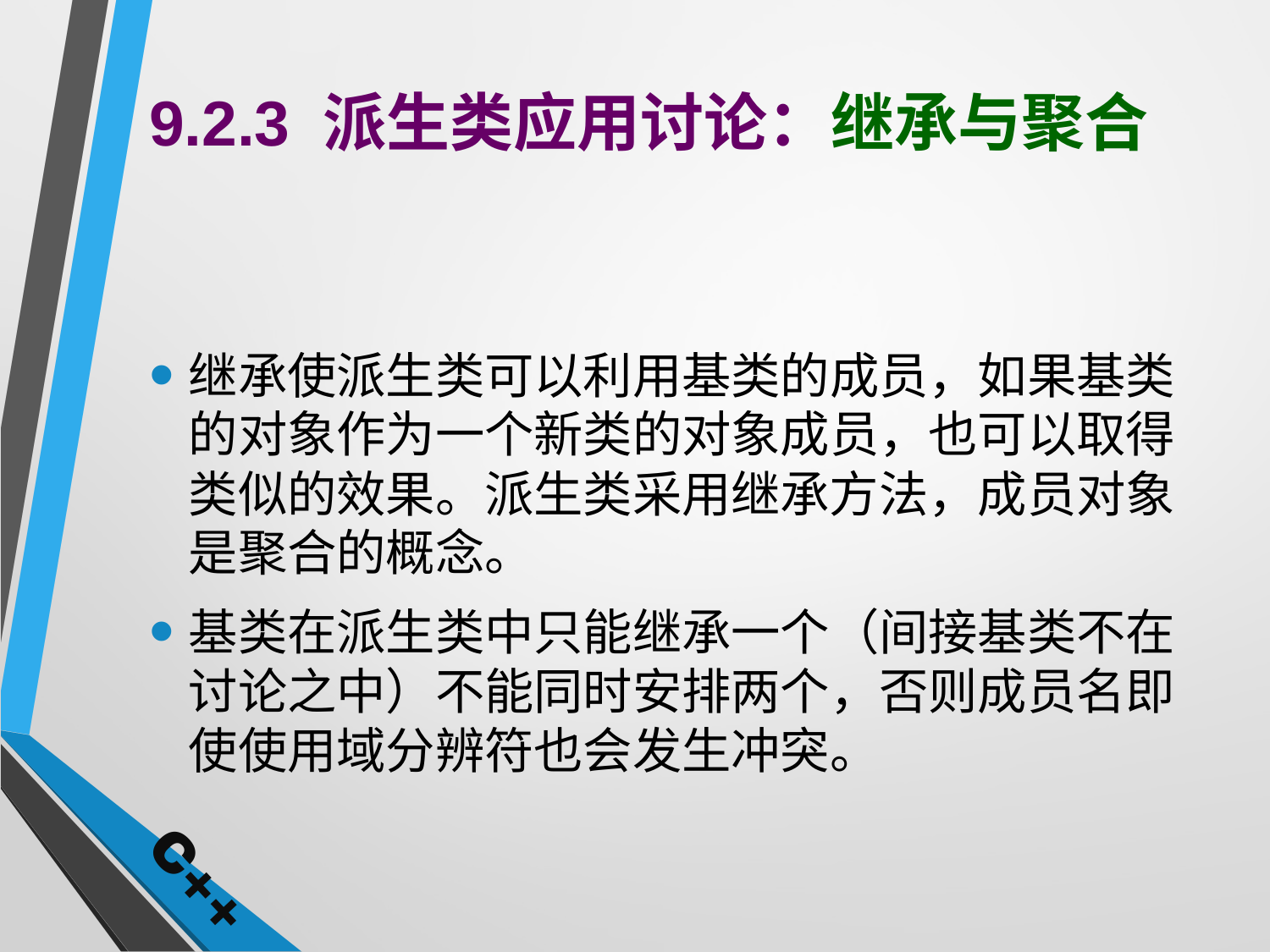

# 9.2.3 派生类应用讨论：继承与聚合
继承使派生类可以利用基类的成员，如果基类的对象作为一个新类的对象成员，也可以取得类似的效果。派生类采用继承方法，成员对象是聚合的概念。
基类在派生类中只能继承一个（间接基类不在讨论之中）不能同时安排两个，否则成员名即使使用域分辨符也会发生冲突。